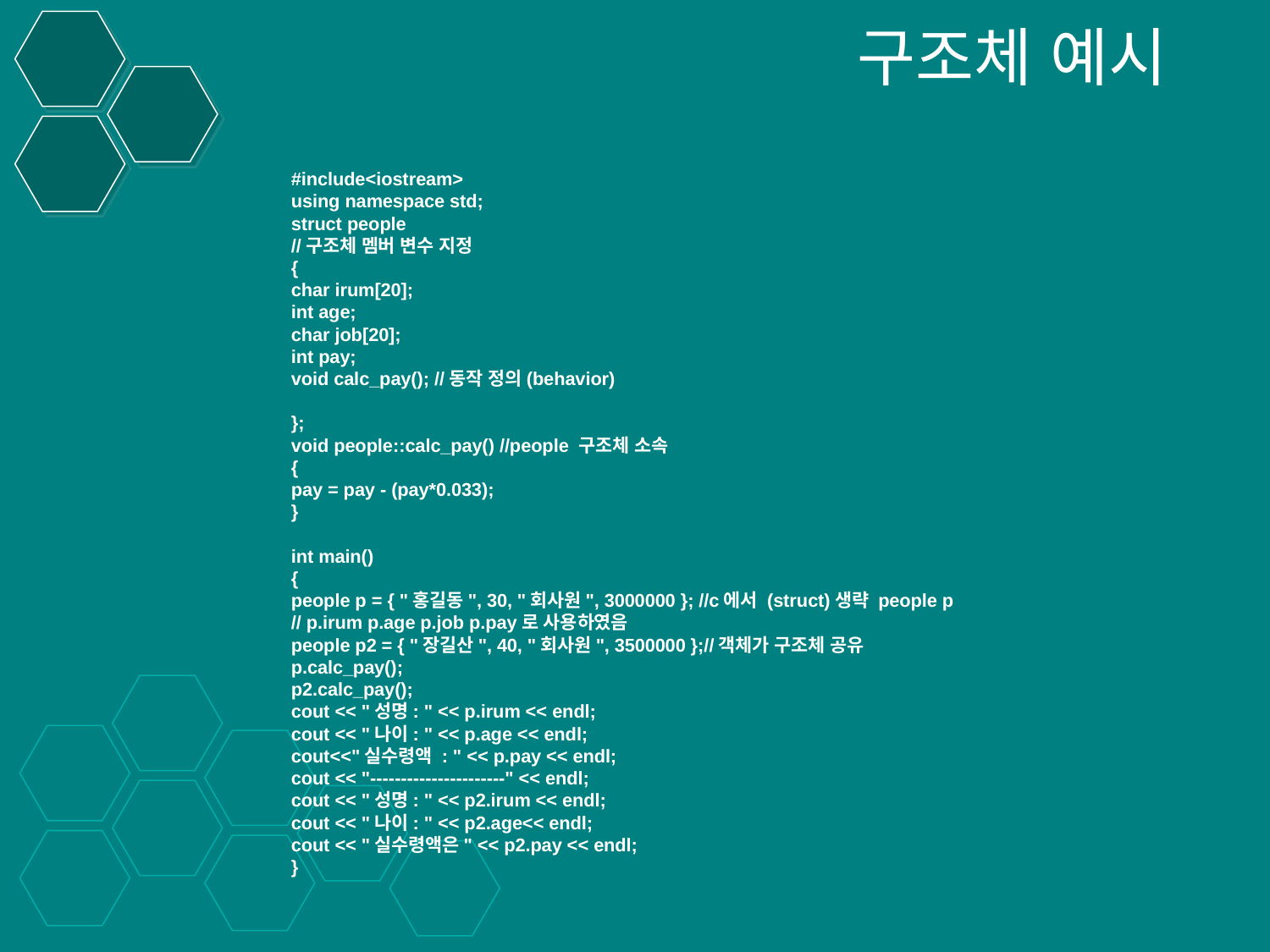

# 구조체 예시
#include<iostream>
using namespace std;
struct people
//구조체 멤버 변수 지정
{
char irum[20];
int age;
char job[20];
int pay;
void calc_pay(); //동작 정의(behavior)

};
void people::calc_pay() //people 구조체 소속
{
pay = pay - (pay*0.033);
}

int main()
{
people p = { "홍길동", 30, "회사원", 3000000 }; //c에서 (struct)생략 people p
// p.irum p.age p.job p.pay로 사용하였음
people p2 = { "장길산", 40, "회사원", 3500000 };//객체가 구조체 공유
p.calc_pay();
p2.calc_pay();
cout << "성명: " << p.irum << endl;
cout << "나이: " << p.age << endl;
cout<<"실수령액 : " << p.pay << endl;
cout << "----------------------" << endl;
cout << "성명: " << p2.irum << endl;
cout << "나이: " << p2.age<< endl;
cout << "실수령액은" << p2.pay << endl;
}